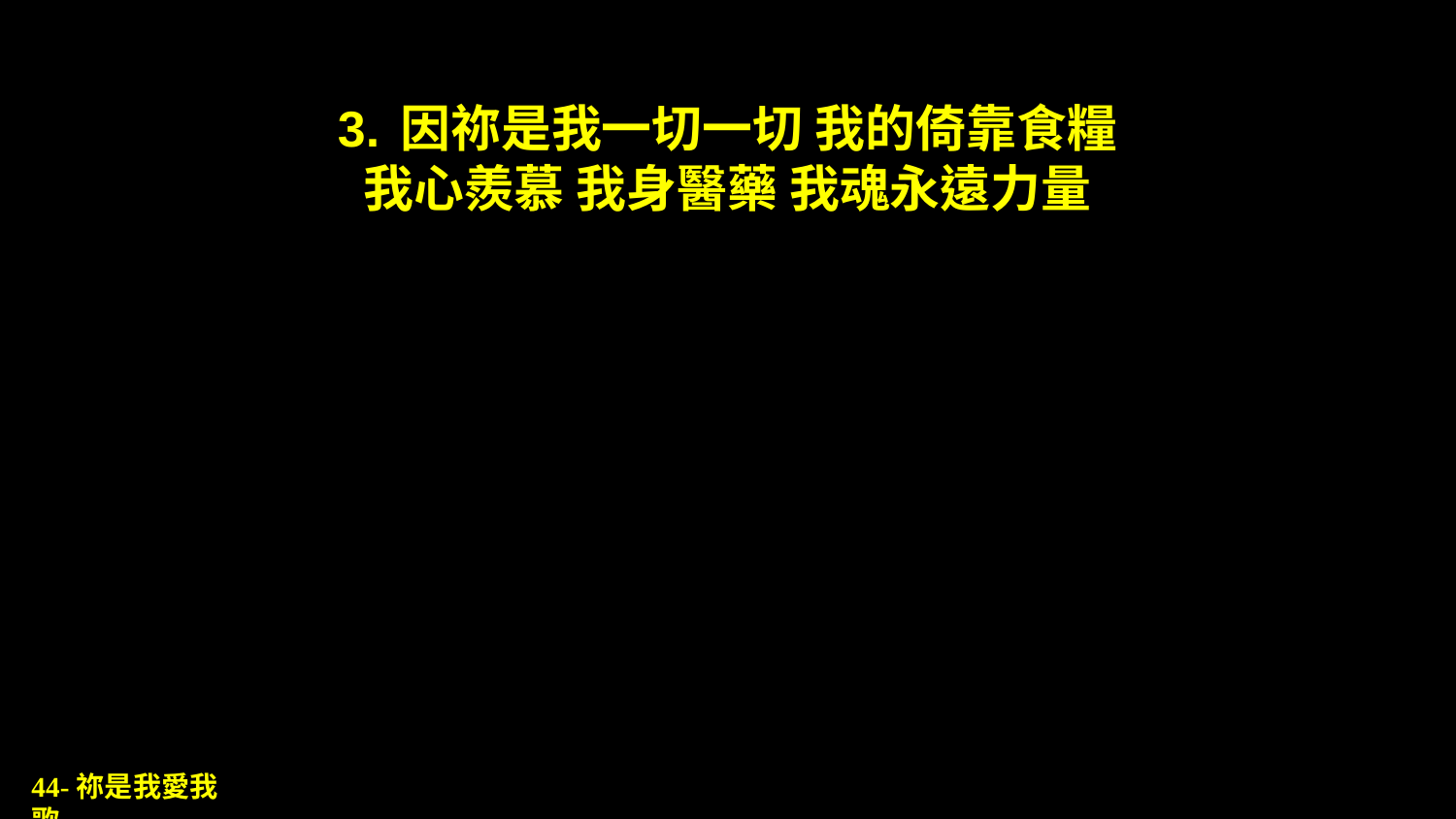

# 3. 因祢是我一切一切 我的倚靠食糧 我心羨慕 我身醫藥 我魂永遠力量
44-祢是我愛我歌